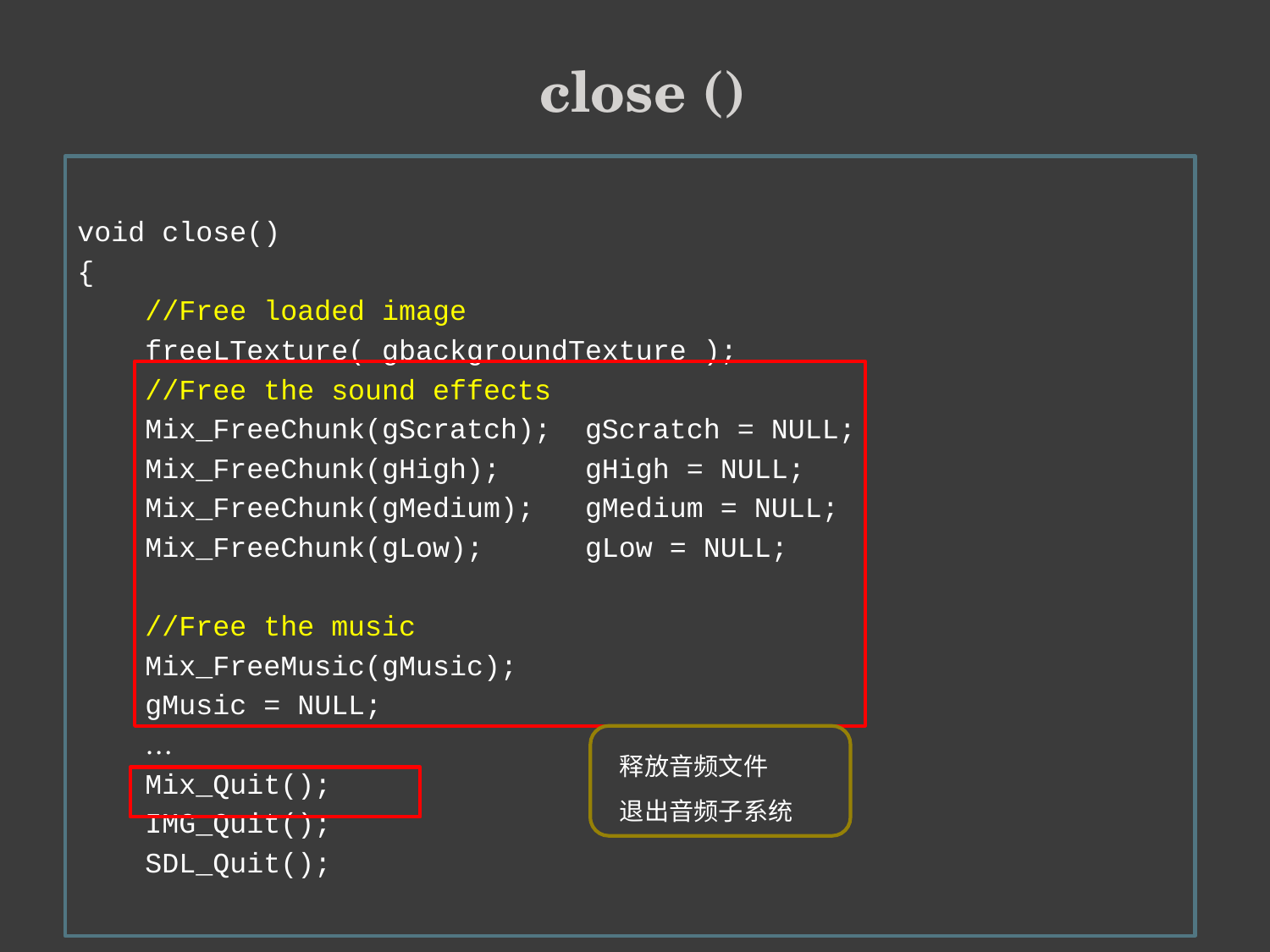

close ()
void close()
{
    //Free loaded image
    freeLTexture( gbackgroundTexture );
    //Free the sound effects
    Mix_FreeChunk(gScratch);  gScratch = NULL;
    Mix_FreeChunk(gHigh);     gHigh = NULL;
    Mix_FreeChunk(gMedium);   gMedium = NULL;
    Mix_FreeChunk(gLow);      gLow = NULL;

    //Free the music
    Mix_FreeMusic(gMusic);
    gMusic = NULL;
    …
    Mix_Quit();
    IMG_Quit();
    SDL_Quit();

 释放音频文件
 退出音频子系统